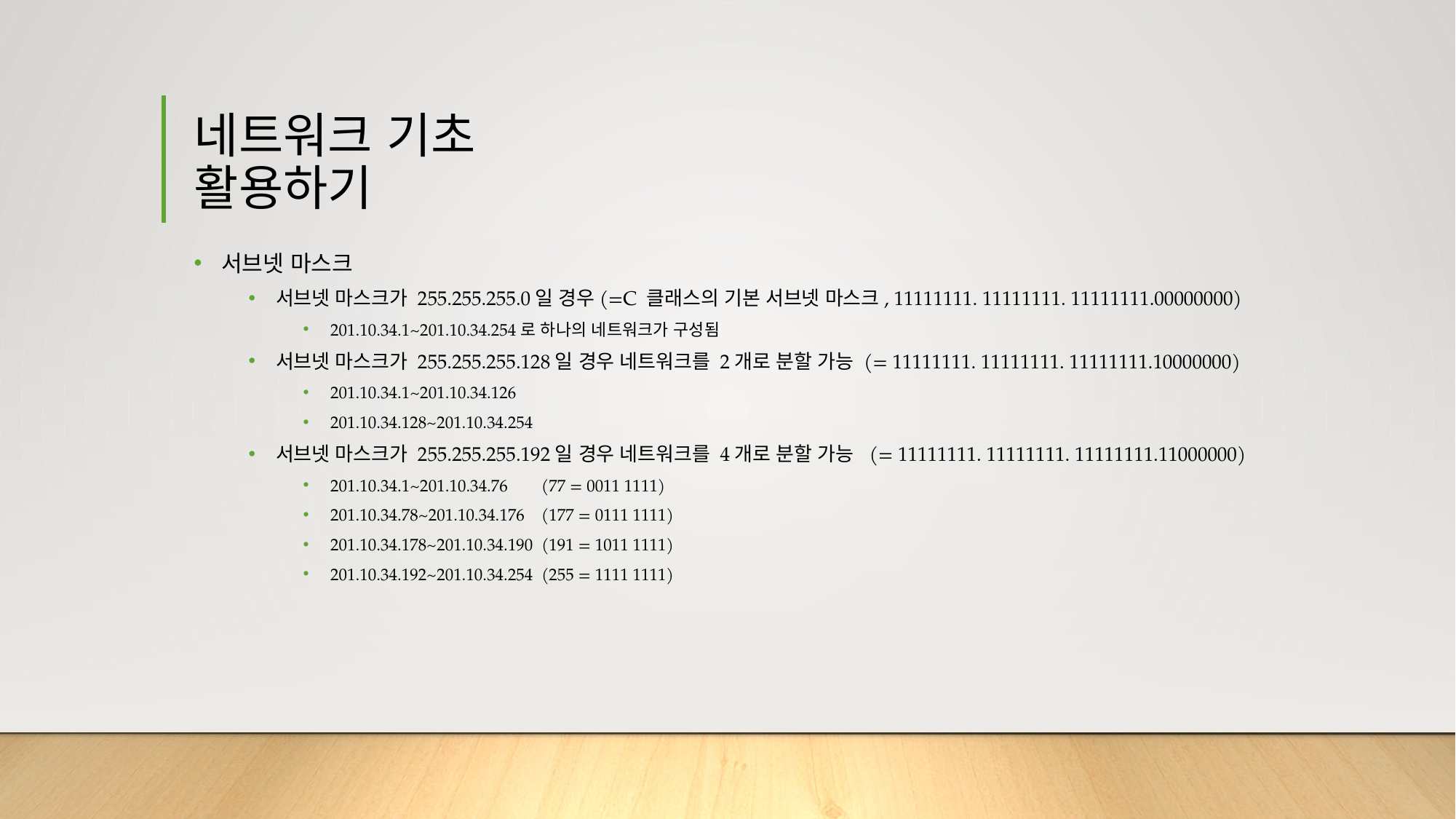

# 네트워크 기초 활용하기
서브넷 마스크
서브넷 마스크가 255.255.255.0일 경우(=C 클래스의 기본 서브넷 마스크, 11111111. 11111111. 11111111.00000000)
201.10.34.1~201.10.34.254로 하나의 네트워크가 구성됨
서브넷 마스크가 255.255.255.128일 경우 네트워크를 2개로 분할 가능 (= 11111111. 11111111. 11111111.10000000)
201.10.34.1~201.10.34.126
201.10.34.128~201.10.34.254
서브넷 마스크가 255.255.255.192일 경우 네트워크를 4개로 분할 가능  (= 11111111. 11111111. 11111111.11000000)
201.10.34.1~201.10.34.76        (77 = 0011 1111)
201.10.34.78~201.10.34.176    (177 = 0111 1111)
201.10.34.178~201.10.34.190  (191 = 1011 1111)
201.10.34.192~201.10.34.254  (255 = 1111 1111)